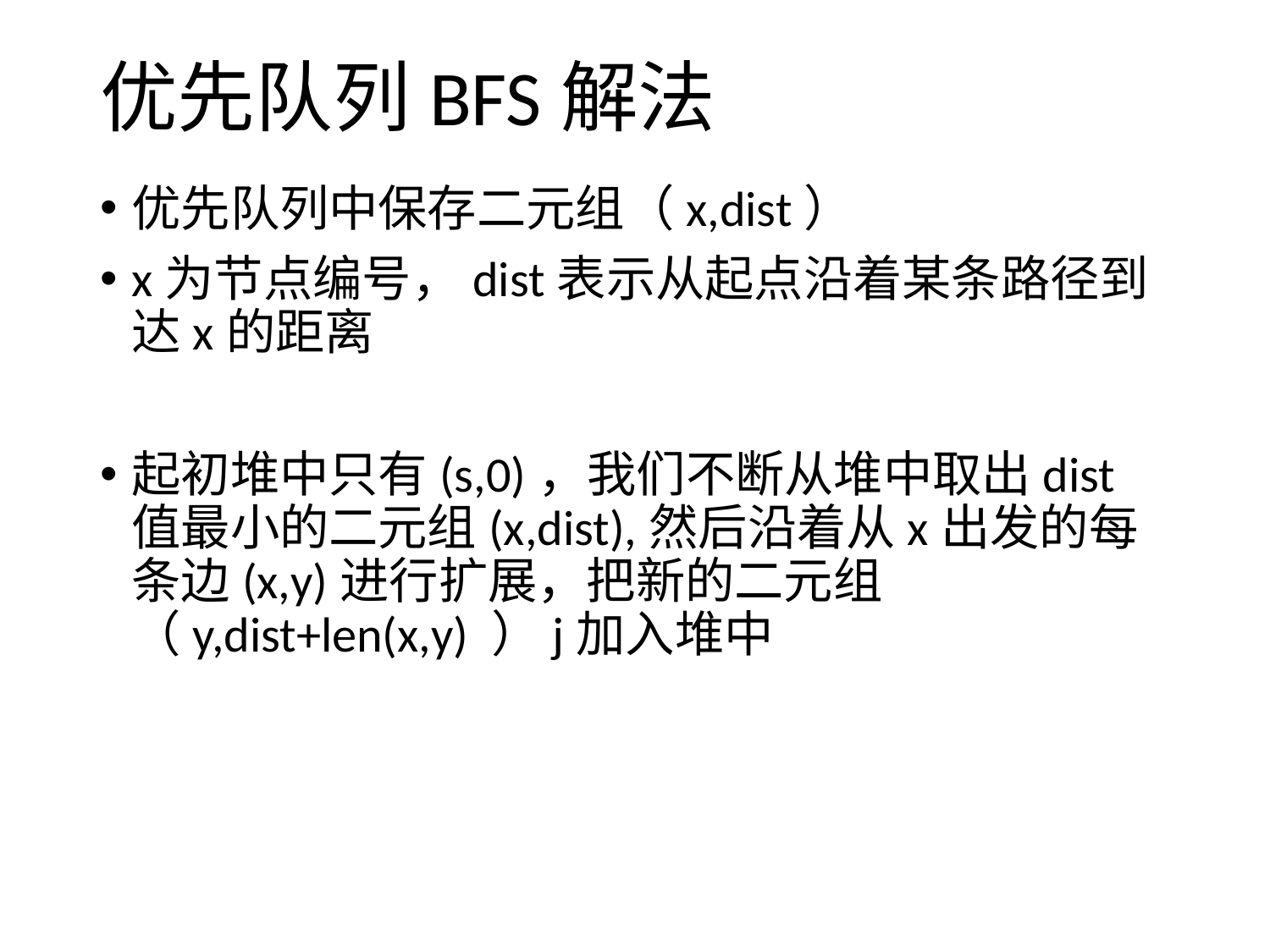

# 优先队列BFS解法
优先队列中保存二元组（x,dist）
x为节点编号，dist表示从起点沿着某条路径到达x的距离

起初堆中只有(s,0)，我们不断从堆中取出dist值最小的二元组(x,dist),然后沿着从x出发的每条边(x,y)进行扩展，把新的二元组（y,dist+len(x,y) ）j加入堆中